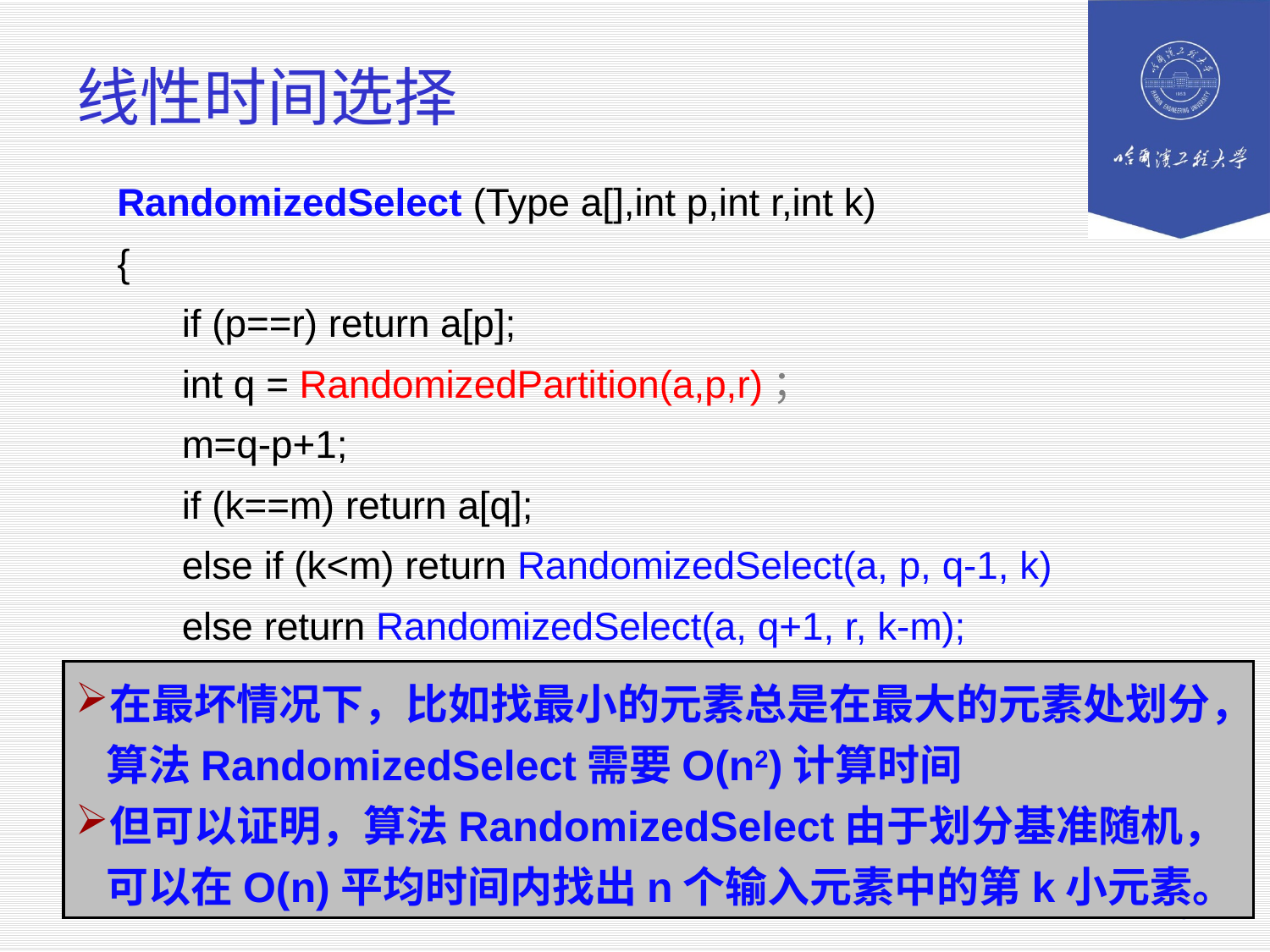

# 线性时间选择
RandomizedSelect (Type a[],int p,int r,int k)
{
      if (p==r) return a[p];
      int q = RandomizedPartition(a,p,r)；
      m=q-p+1;
      if (k==m) return a[q];
      else if (k<m) return RandomizedSelect(a, p, q-1, k)
      else return RandomizedSelect(a, q+1, r, k-m);
}
在最坏情况下，比如找最小的元素总是在最大的元素处划分，算法RandomizedSelect需要O(n2)计算时间
但可以证明，算法RandomizedSelect由于划分基准随机，可以在O(n)平均时间内找出n个输入元素中的第k小元素。
61